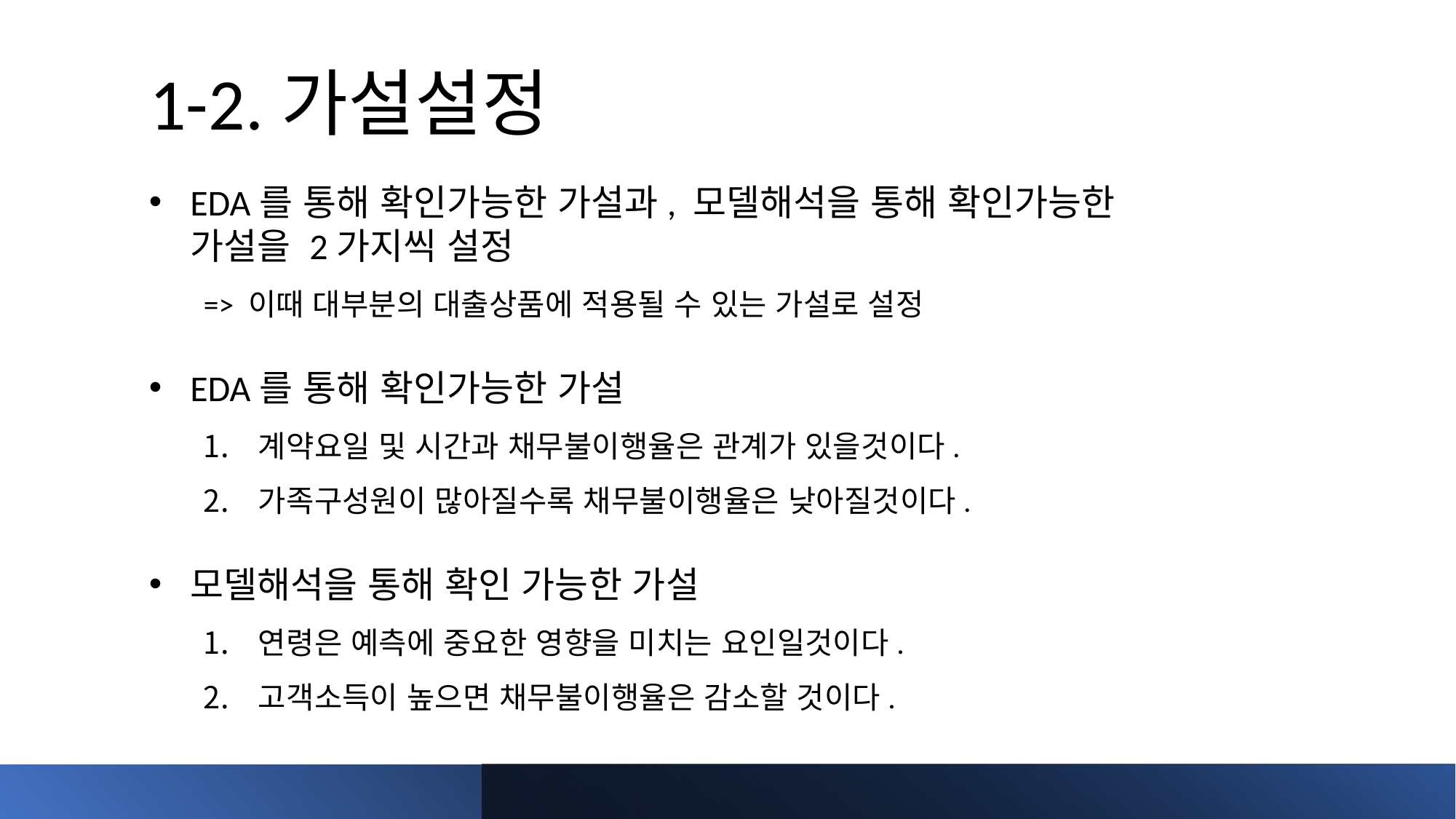

# 1-2.가설설정
EDA를 통해 확인가능한 가설과, 모델해석을 통해 확인가능한 가설을 2가지씩 설정
=> 이때 대부분의 대출상품에 적용될 수 있는 가설로 설정

EDA를 통해 확인가능한 가설
계약요일 및 시간과 채무불이행율은 관계가 있을것이다.
가족구성원이 많아질수록 채무불이행율은 낮아질것이다.

모델해석을 통해 확인 가능한 가설
연령은 예측에 중요한 영향을 미치는 요인일것이다.
고객소득이 높으면 채무불이행율은 감소할 것이다.